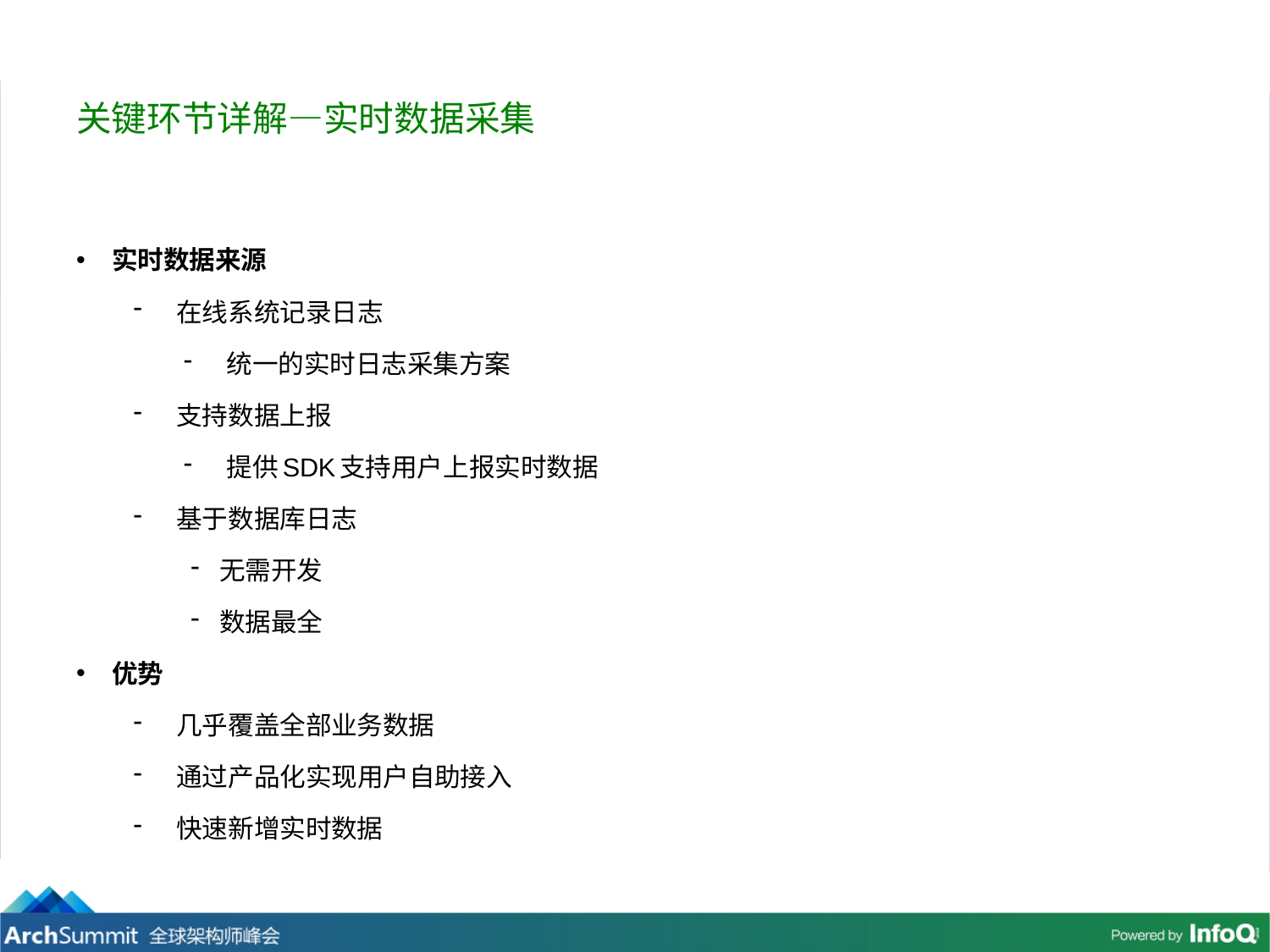

# 关键环节详解—实时数据采集
实时数据来源
在线系统记录日志
统一的实时日志采集方案
支持数据上报
提供SDK支持用户上报实时数据
基于数据库日志
无需开发
数据最全
优势
几乎覆盖全部业务数据
通过产品化实现用户自助接入
快速新增实时数据